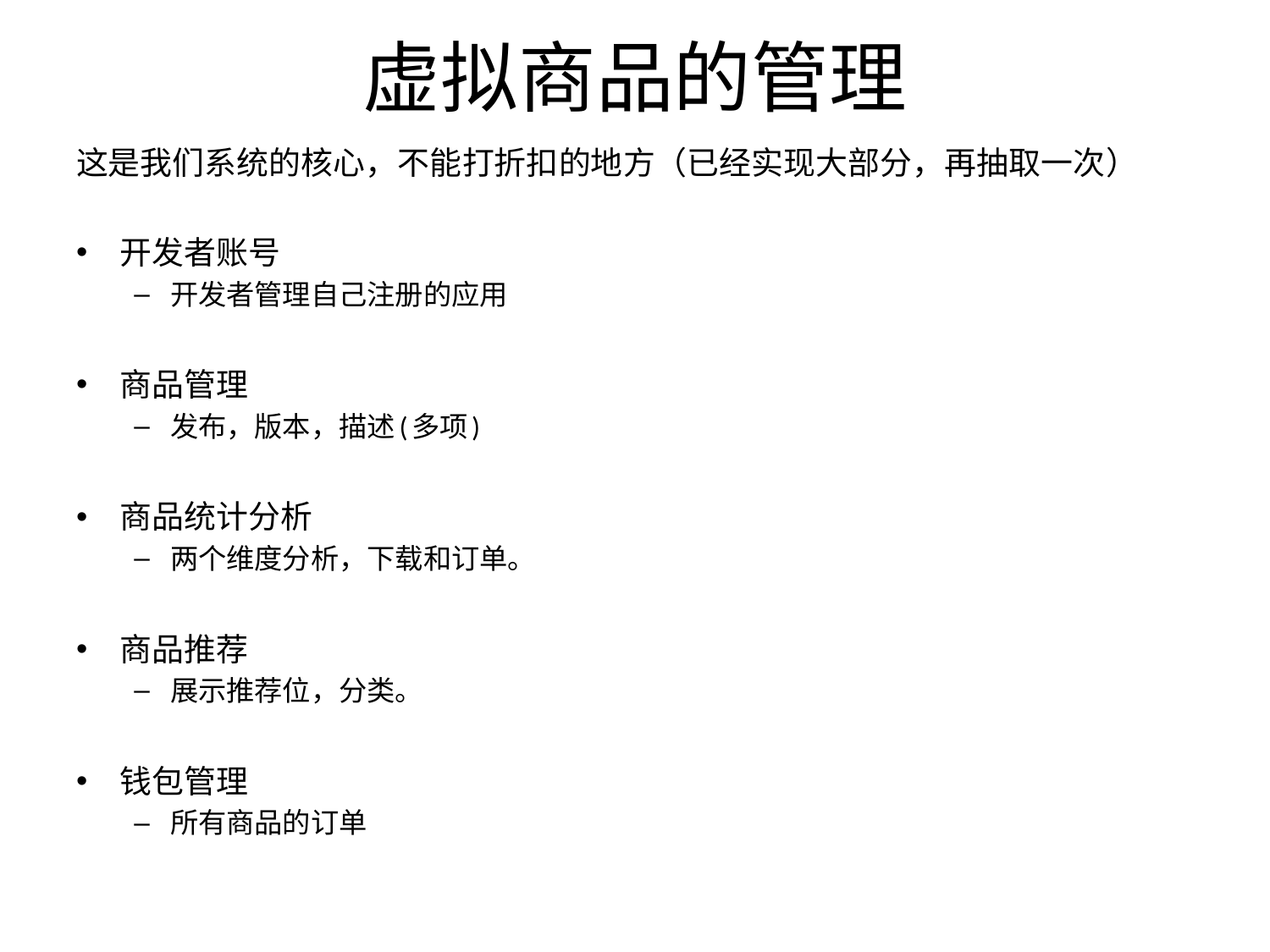

# 虚拟商品的管理
这是我们系统的核心，不能打折扣的地方（已经实现大部分，再抽取一次）

开发者账号
开发者管理自己注册的应用

商品管理
发布，版本，描述(多项)

商品统计分析
两个维度分析，下载和订单。

商品推荐
展示推荐位，分类。

钱包管理
所有商品的订单